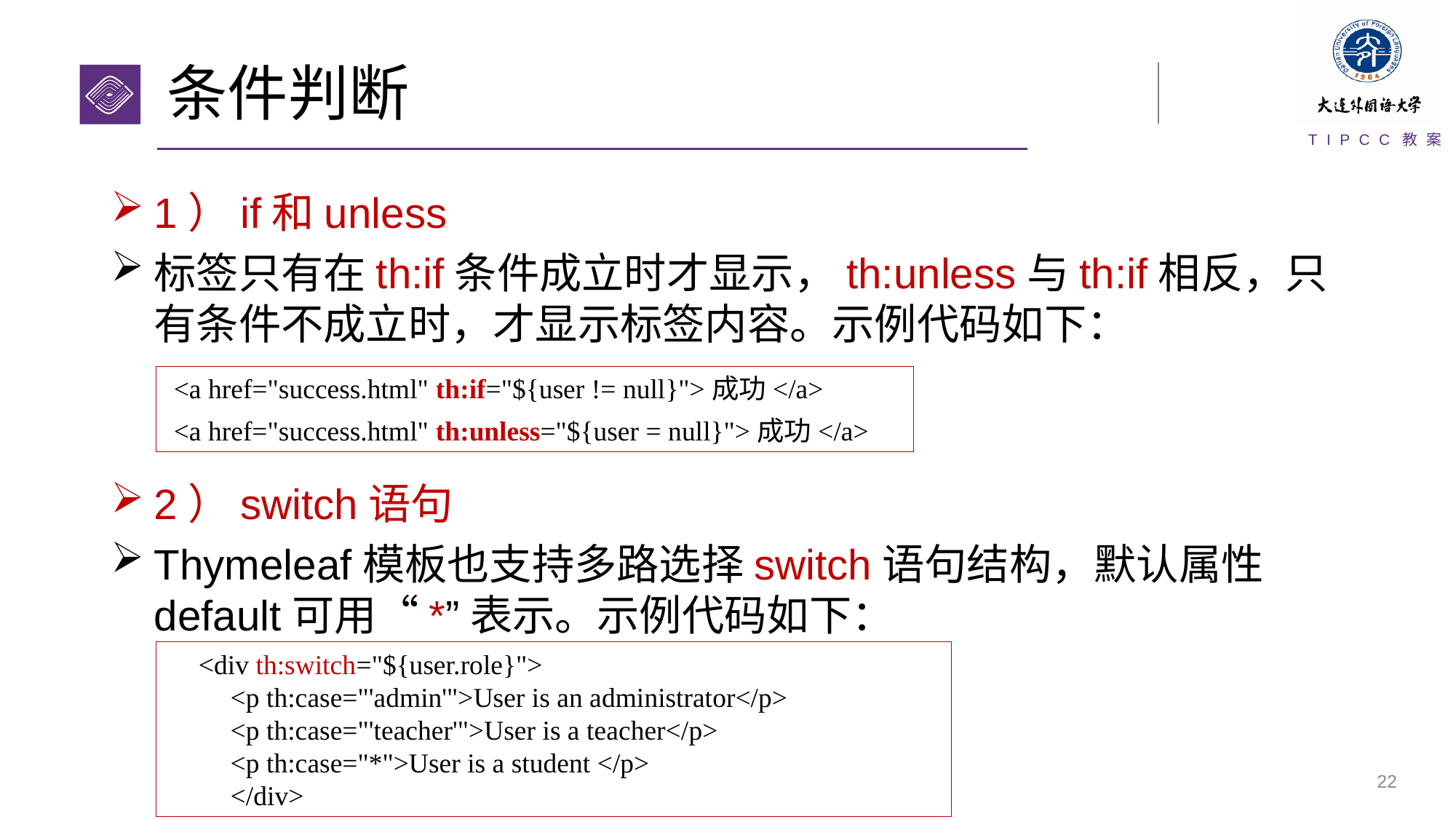

# 条件判断
1）if和unless
标签只有在th:if条件成立时才显示，th:unless与th:if相反，只有条件不成立时，才显示标签内容。示例代码如下：

2）switch语句
Thymeleaf模板也支持多路选择switch语句结构，默认属性default可用“*”表示。示例代码如下：

 <a href="success.html" th:if="${user != null}">成功</a>
 <a href="success.html" th:unless="${user = null}">成功</a>
<div th:switch="${user.role}">
<p th:case="'admin'">User is an administrator</p>
<p th:case="'teacher'">User is a teacher</p>
<p th:case="*">User is a student </p>
</div>
22